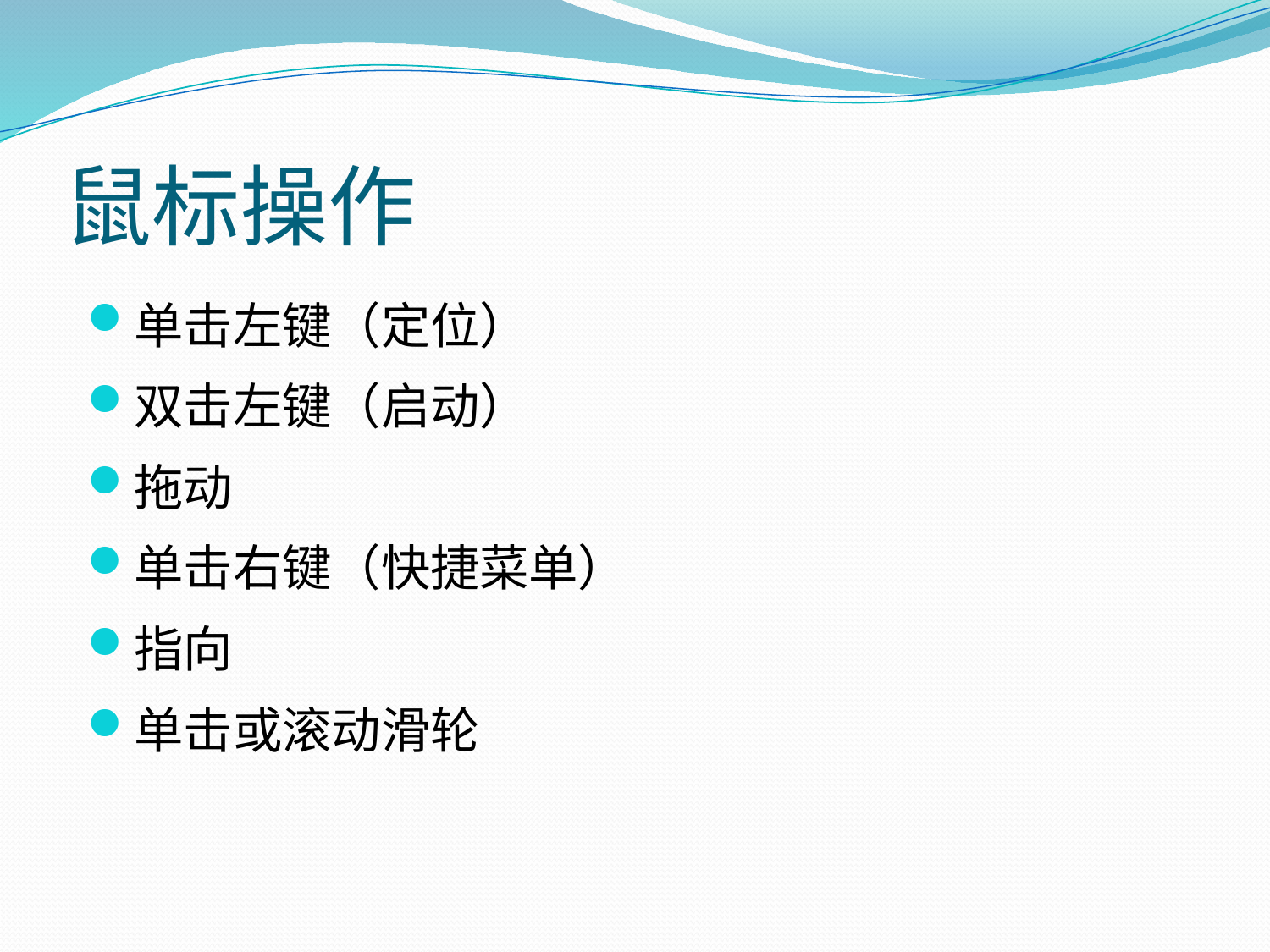

# 鼠标操作
单击左键（定位）
双击左键（启动）
拖动
单击右键（快捷菜单）
指向
单击或滚动滑轮